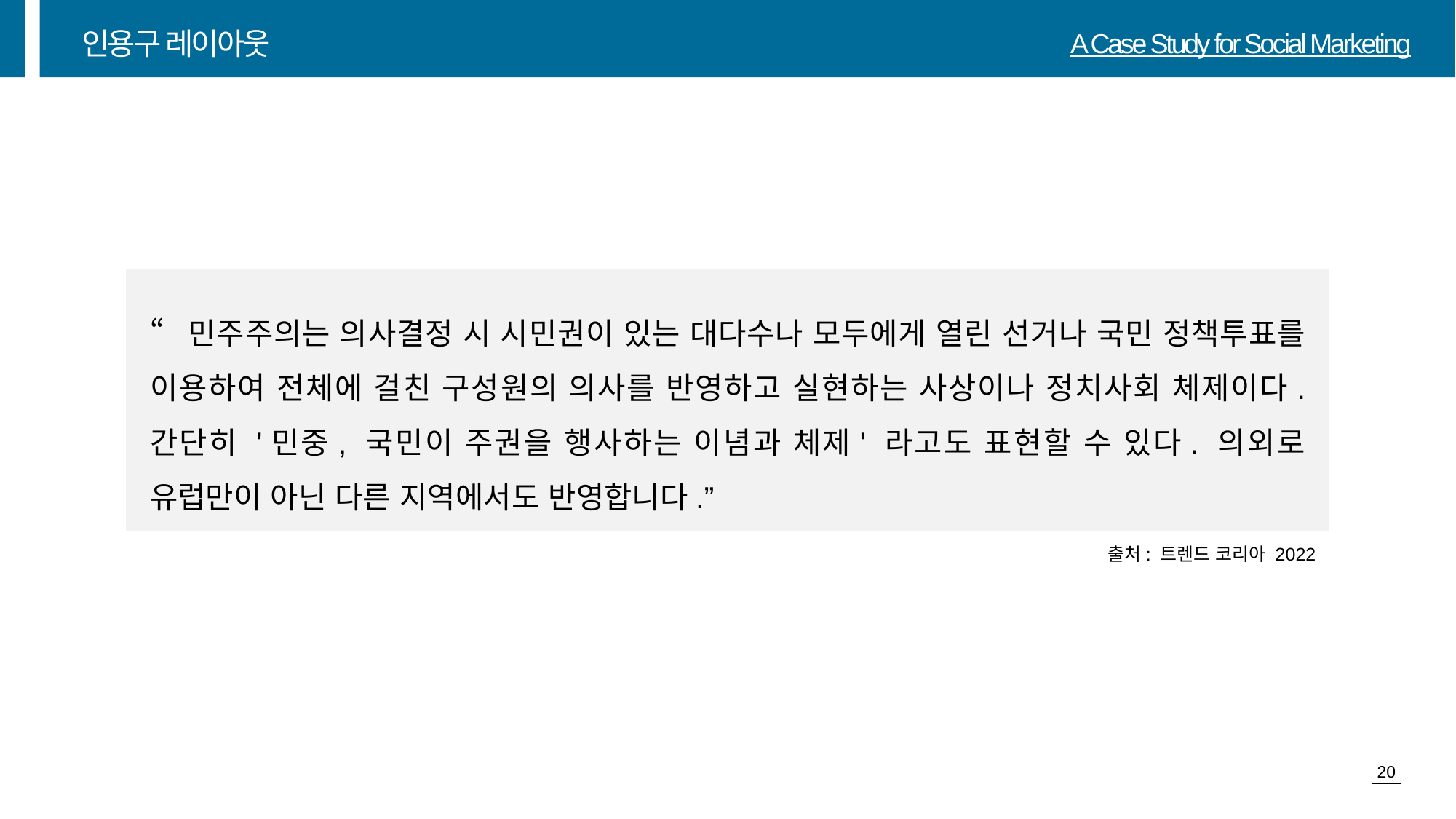

인용구 레이아웃

“민주주의는 의사결정 시 시민권이 있는 대다수나 모두에게 열린 선거나 국민 정책투표를 이용하여 전체에 걸친 구성원의 의사를 반영하고 실현하는 사상이나 정치사회 체제이다. 간단히 '민중, 국민이 주권을 행사하는 이념과 체제' 라고도 표현할 수 있다. 의외로 유럽만이 아닌 다른 지역에서도 반영합니다.”
출처: 트렌드 코리아 2022